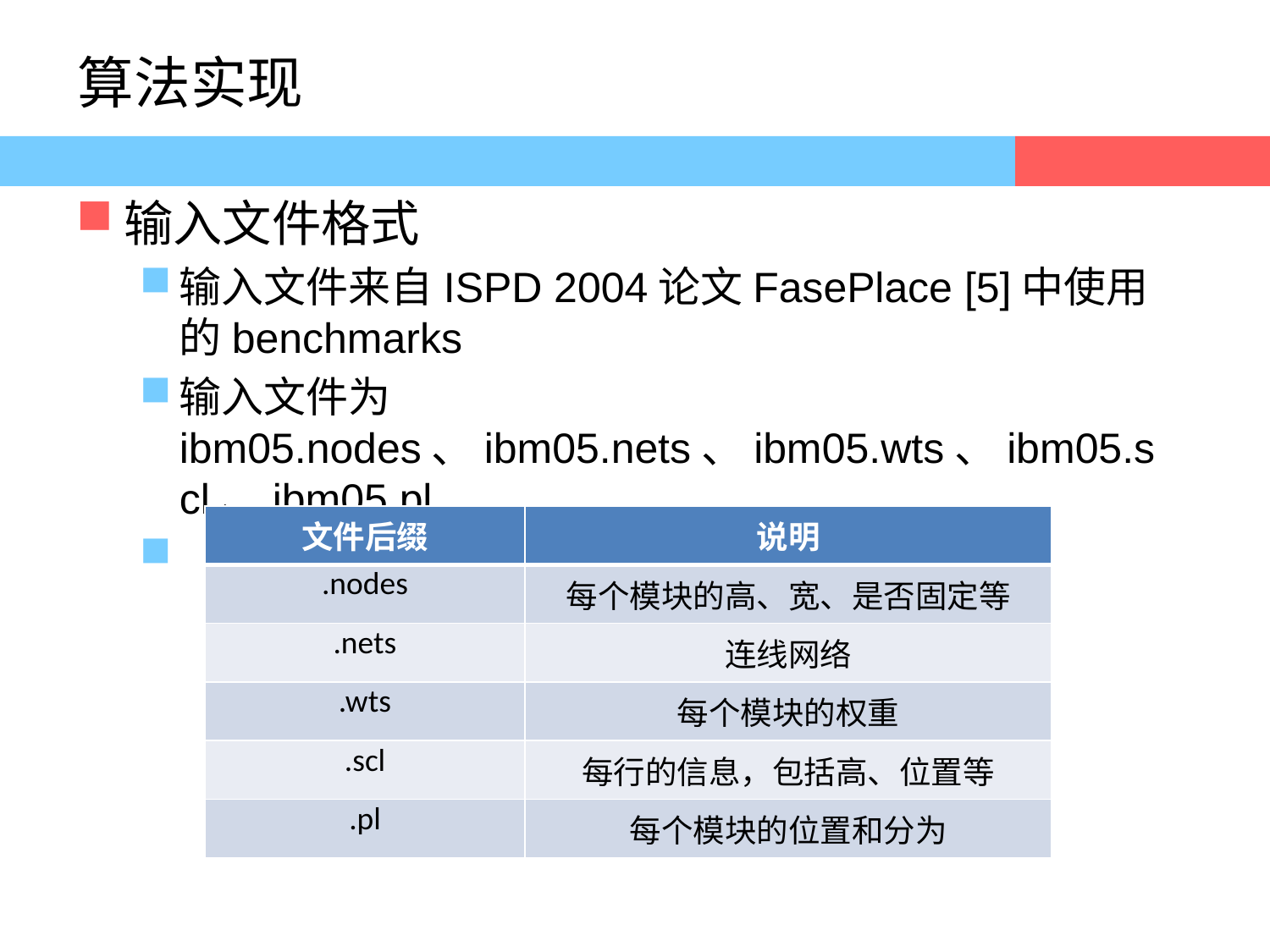

# 算法实现
输入文件格式
输入文件来自ISPD 2004论文FasePlace [5]中使用的benchmarks
输入文件为ibm05.nodes、ibm05.nets、ibm05.wts、ibm05.scl、ibm05.pl

| 文件后缀 | 说明 |
| --- | --- |
| .nodes | 每个模块的高、宽、是否固定等 |
| .nets | 连线网络 |
| .wts | 每个模块的权重 |
| .scl | 每行的信息，包括高、位置等 |
| .pl | 每个模块的位置和分为 |